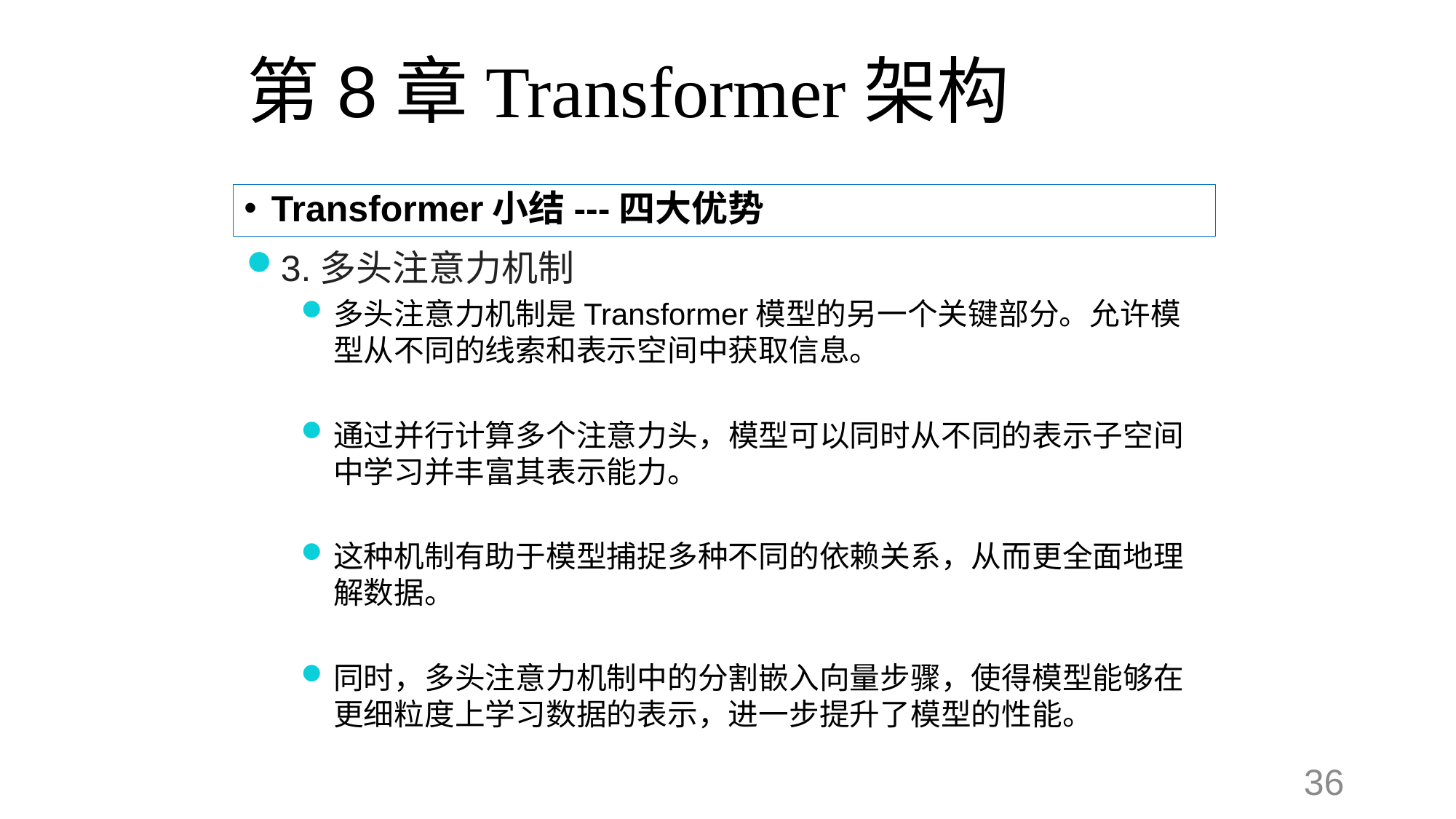

# 第8章Transformer架构
Transformer小结---四大优势

3.多头注意力机制
多头注意力机制是Transformer模型的另一个关键部分。允许模型从不同的线索和表示空间中获取信息。

通过并行计算多个注意力头，模型可以同时从不同的表示子空间中学习并丰富其表示能力。

这种机制有助于模型捕捉多种不同的依赖关系，从而更全面地理解数据。

同时，多头注意力机制中的分割嵌入向量步骤，使得模型能够在更细粒度上学习数据的表示，进一步提升了模型的性能。

36